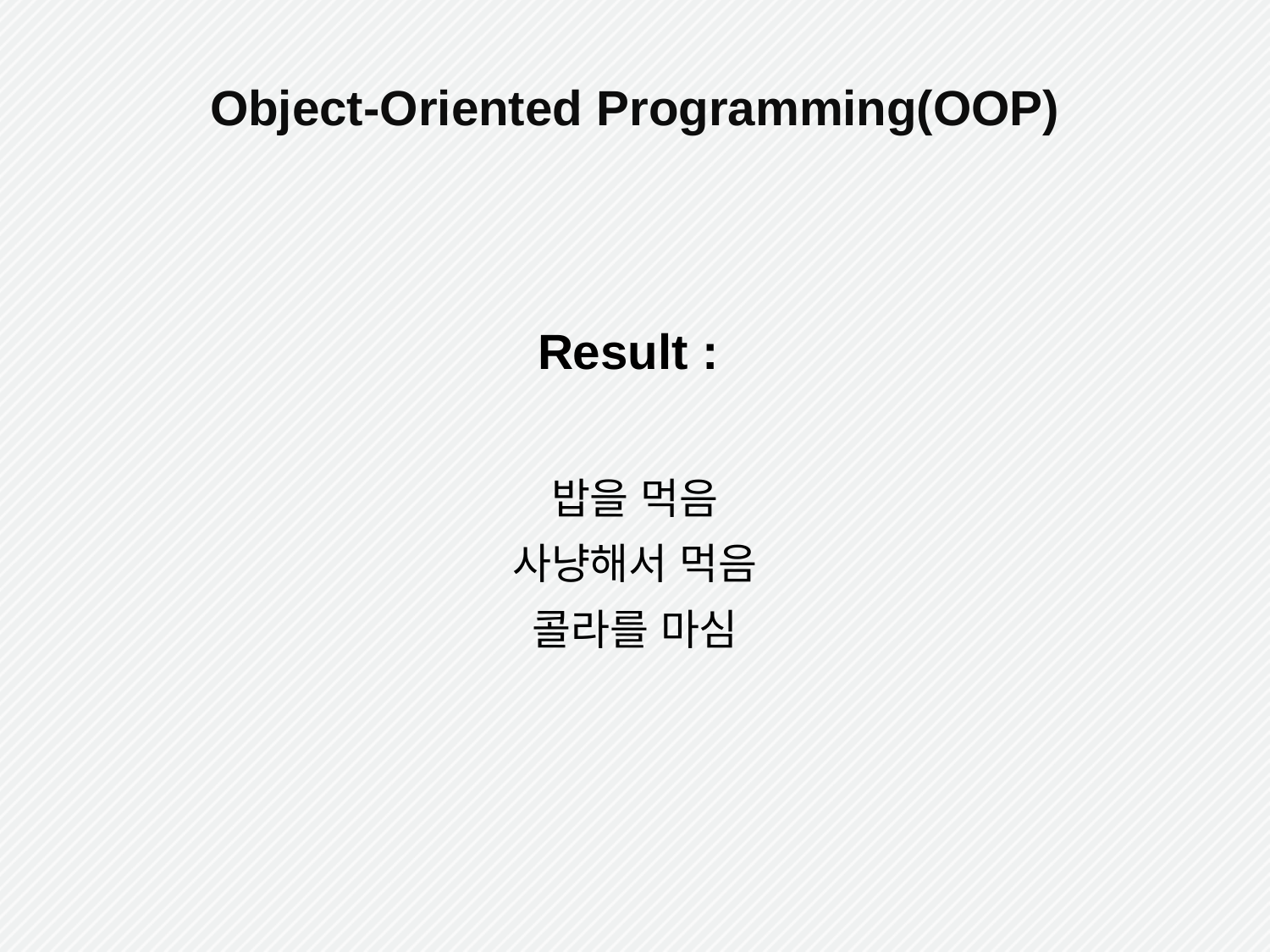

Object-Oriented Programming(OOP)
Result :

밥을 먹음
사냥해서 먹음
콜라를 마심